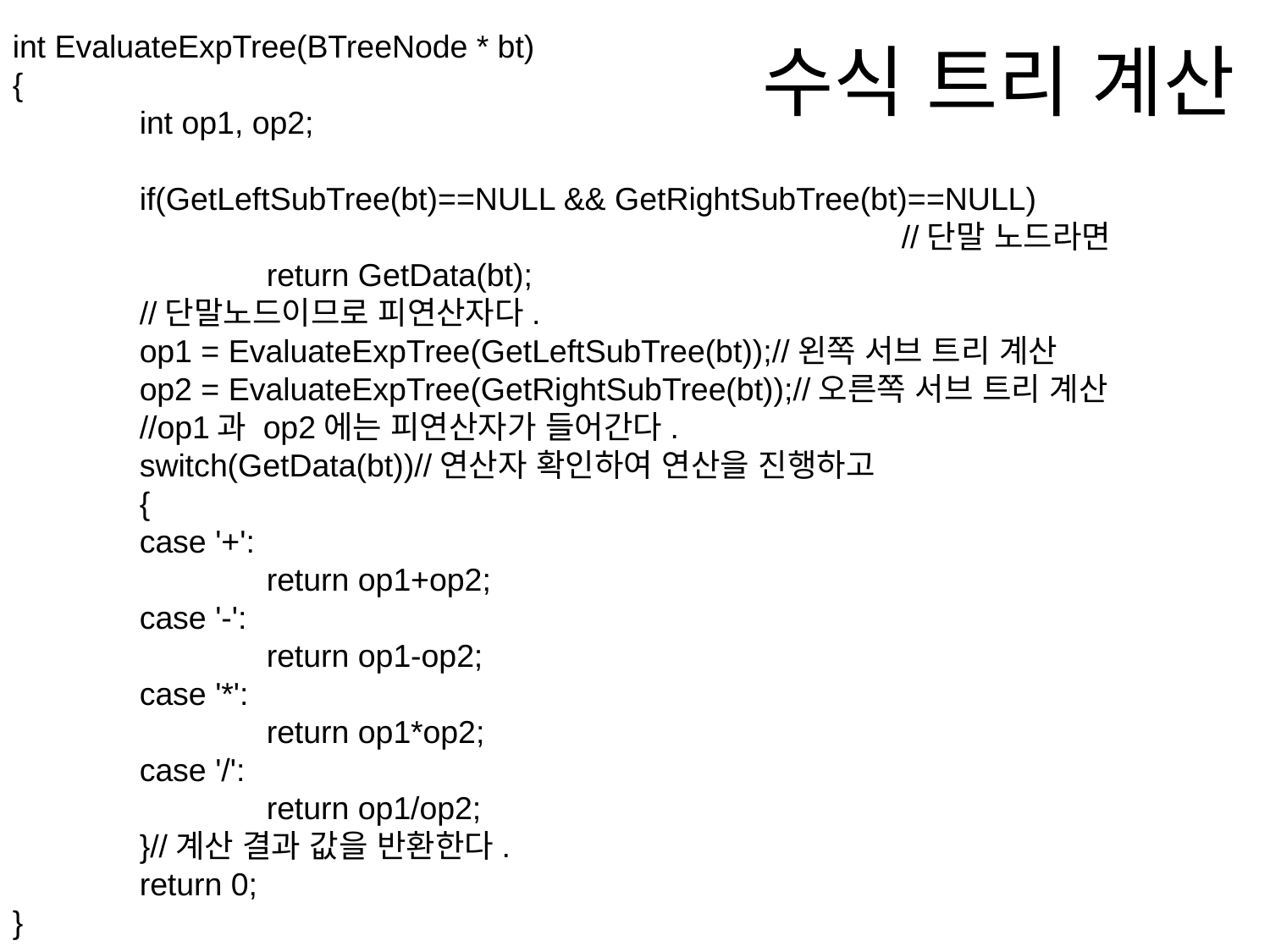

# 수식 트리 계산
int EvaluateExpTree(BTreeNode * bt)
{
	int op1, op2;

	if(GetLeftSubTree(bt)==NULL && GetRightSubTree(bt)==NULL)
							//단말 노드라면
		return GetData(bt);
	//단말노드이므로 피연산자다.
	op1 = EvaluateExpTree(GetLeftSubTree(bt));//왼쪽 서브 트리 계산
	op2 = EvaluateExpTree(GetRightSubTree(bt));//오른쪽 서브 트리 계산
	//op1과 op2에는 피연산자가 들어간다.
	switch(GetData(bt))//연산자 확인하여 연산을 진행하고
	{
	case '+':
		return op1+op2;
	case '-':
		return op1-op2;
	case '*':
		return op1*op2;
	case '/':
		return op1/op2;
	}//계산 결과 값을 반환한다.
	return 0;
}